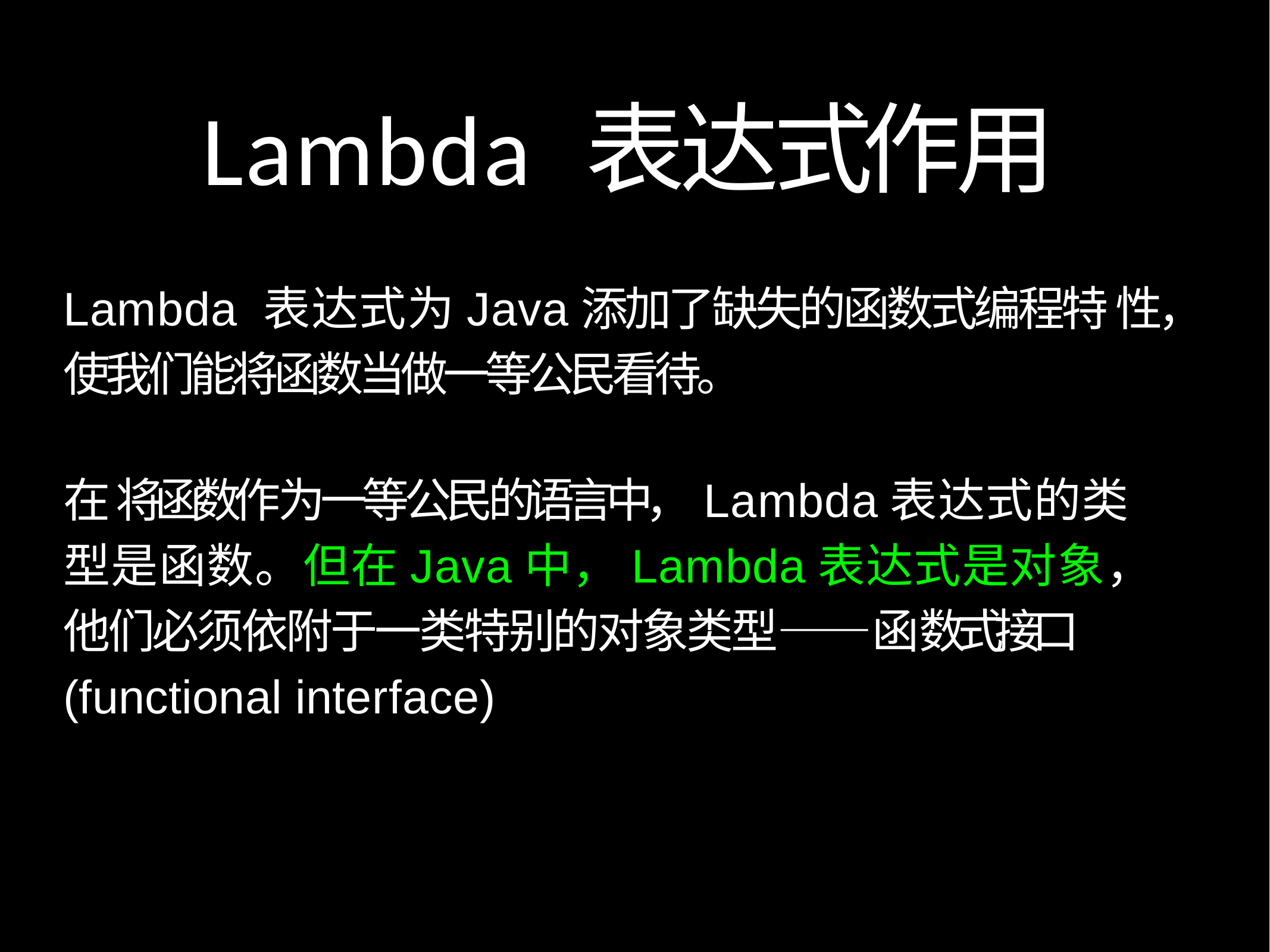

# Lambda 表  达  式 作  用
Lambda 表达式为Java添加了缺失的函数式编程特 性，使我们能将函数当做一等公民看待。
在  将函数作  为 一 等 公 民 的语言中，Lambda表达式的类型是函数。但在Java中，Lambda表达式是对象，他们必须依附于一类特别的对象类型——函数式接口(functional interface)